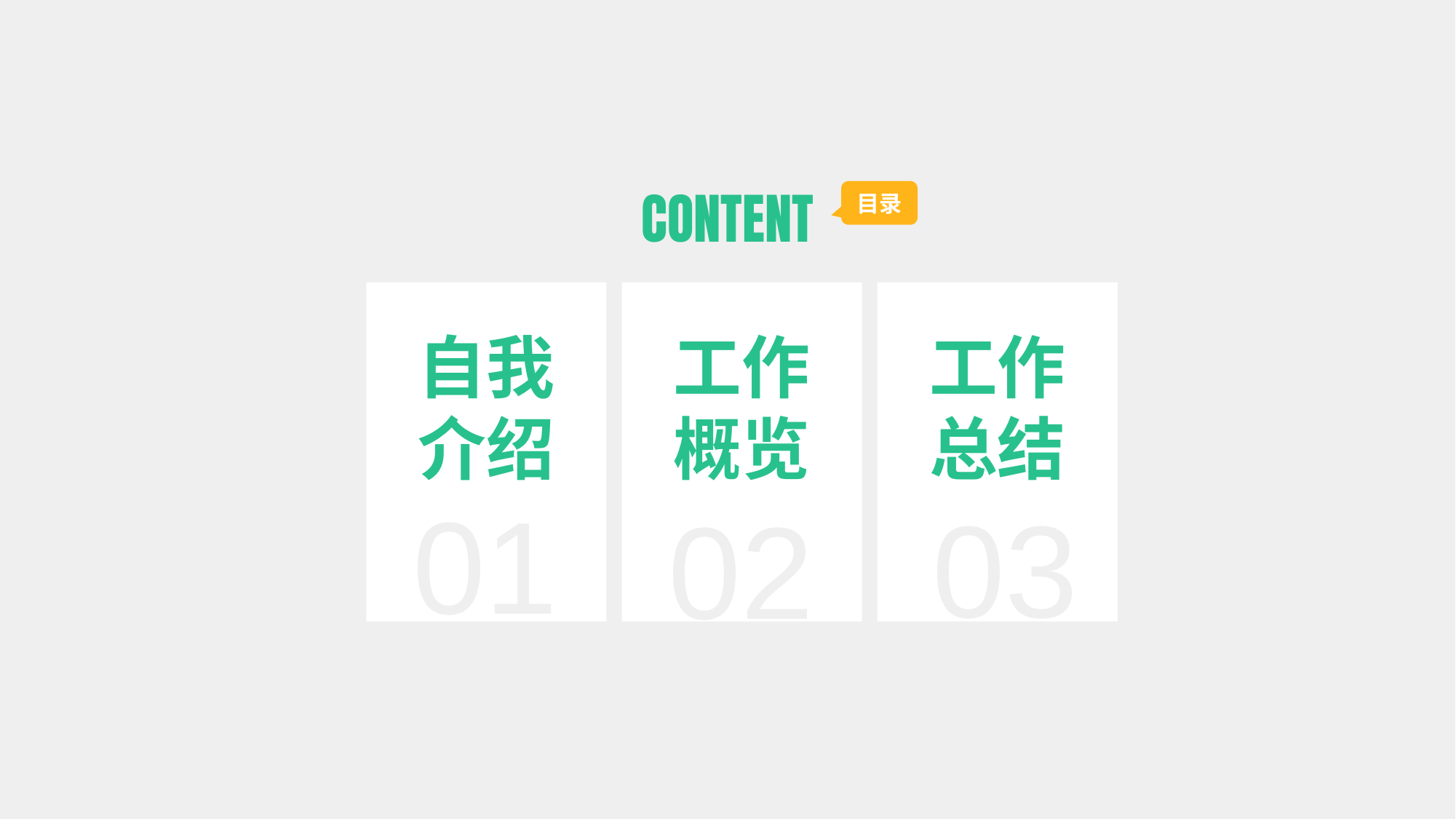

CONTENT
目录

工作
总结
03

自我
介绍
01

工作
概览
02